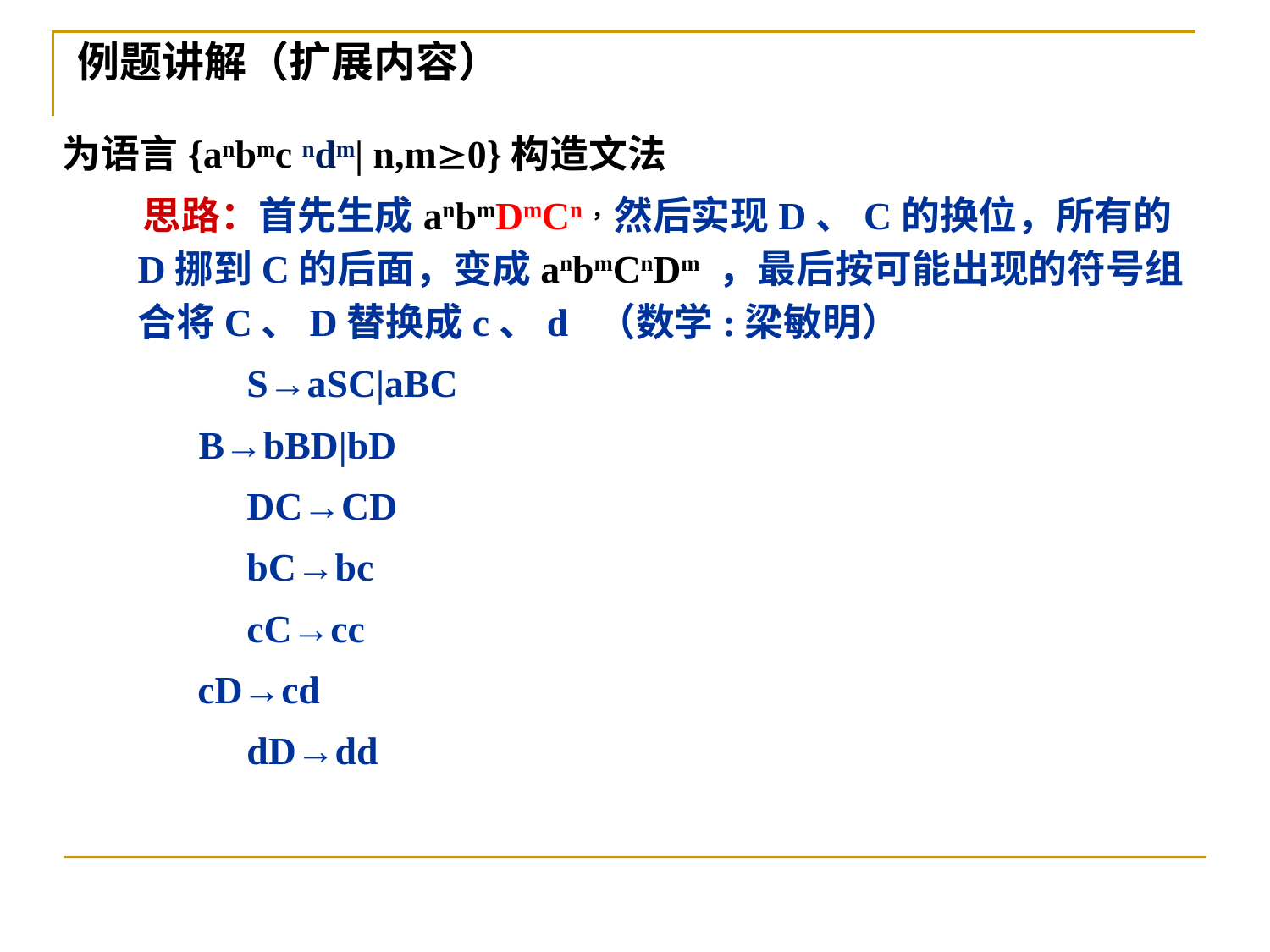

例题讲解（扩展内容）
为语言{anbmc ndm| n,m≥0}构造文法
        思路：首先生成anbmDmCn，然后实现D、C的换位，所有的D挪到C的后面，变成anbmCnDm ，最后按可能出现的符号组合将C、D替换成c、d  （数学:梁敏明）
		 S→aSC|aBC
              B→bBD|bD
		 DC→CD
		 bC→bc
		 cC→cc
    	         cD→cd
		 dD→dd
81